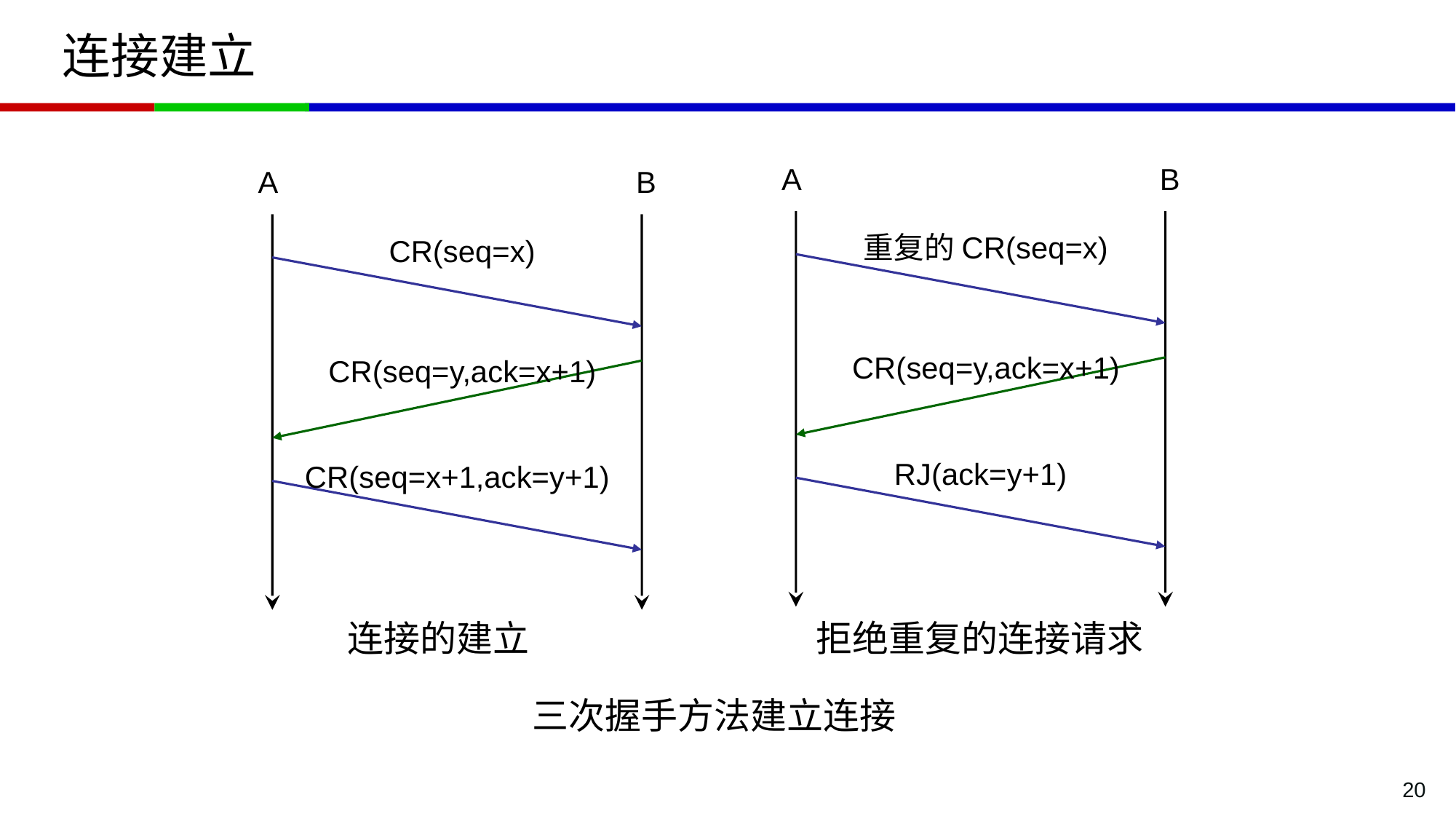

# 连接建立
A
B
A
B

重复的CR(seq=x)
CR(seq=x)

CR(seq=y,ack=x+1)
CR(seq=y,ack=x+1)

RJ(ack=y+1)
CR(seq=x+1,ack=y+1)

连接的建立
拒绝重复的连接请求
三次握手方法建立连接
20